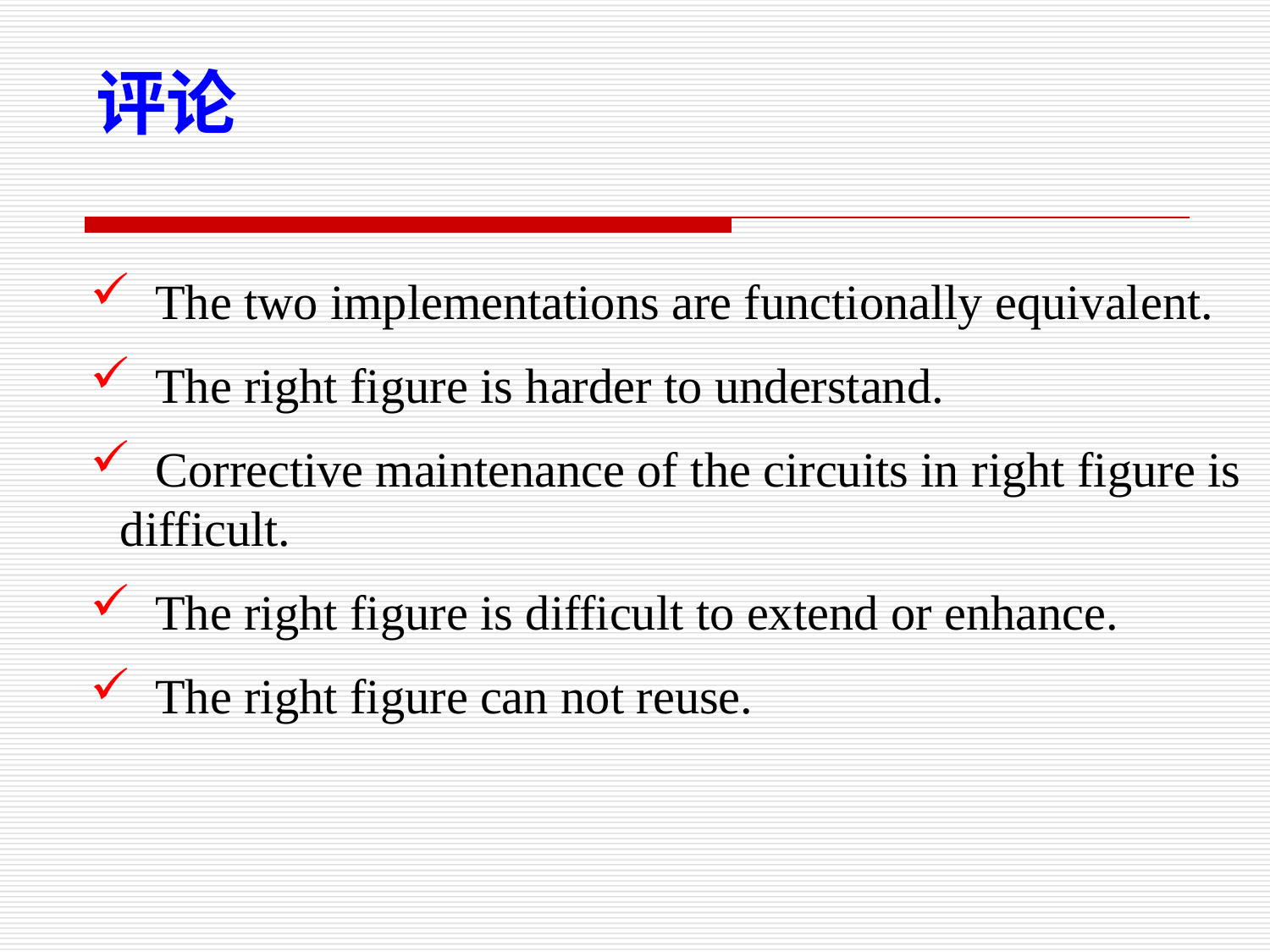

评论
  The two implementations are functionally equivalent.
  The right figure is harder to understand.
  Corrective maintenance of the circuits in right figure is difficult.
  The right figure is difficult to extend or enhance.
  The right figure can not reuse.